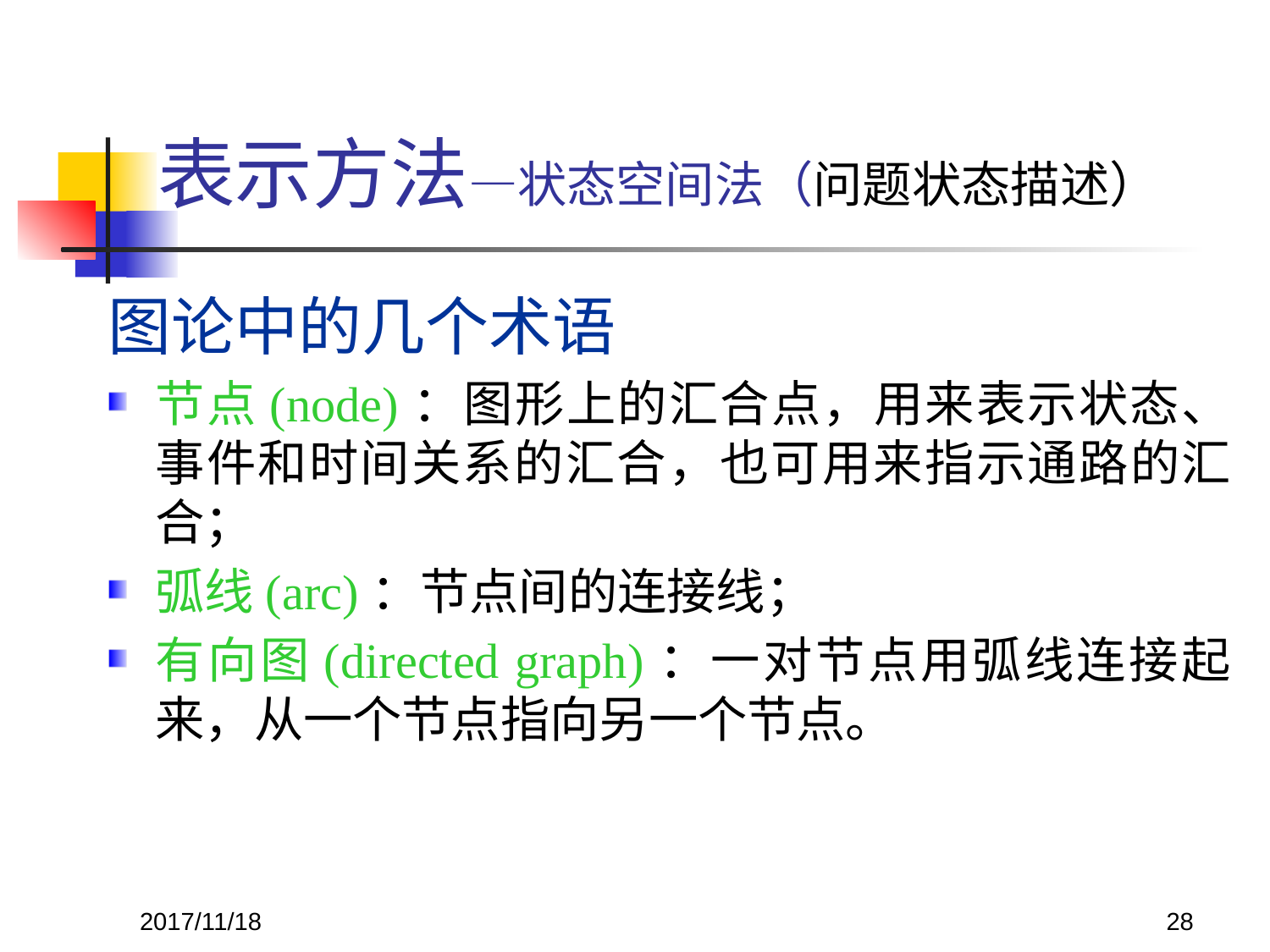

# 表示方法—状态空间法（问题状态描述）
图论中的几个术语
节点(node)：图形上的汇合点，用来表示状态、事件和时间关系的汇合，也可用来指示通路的汇合；
弧线(arc)：节点间的连接线；
有向图(directed graph)：一对节点用弧线连接起来，从一个节点指向另一个节点。
2017/11/18
28